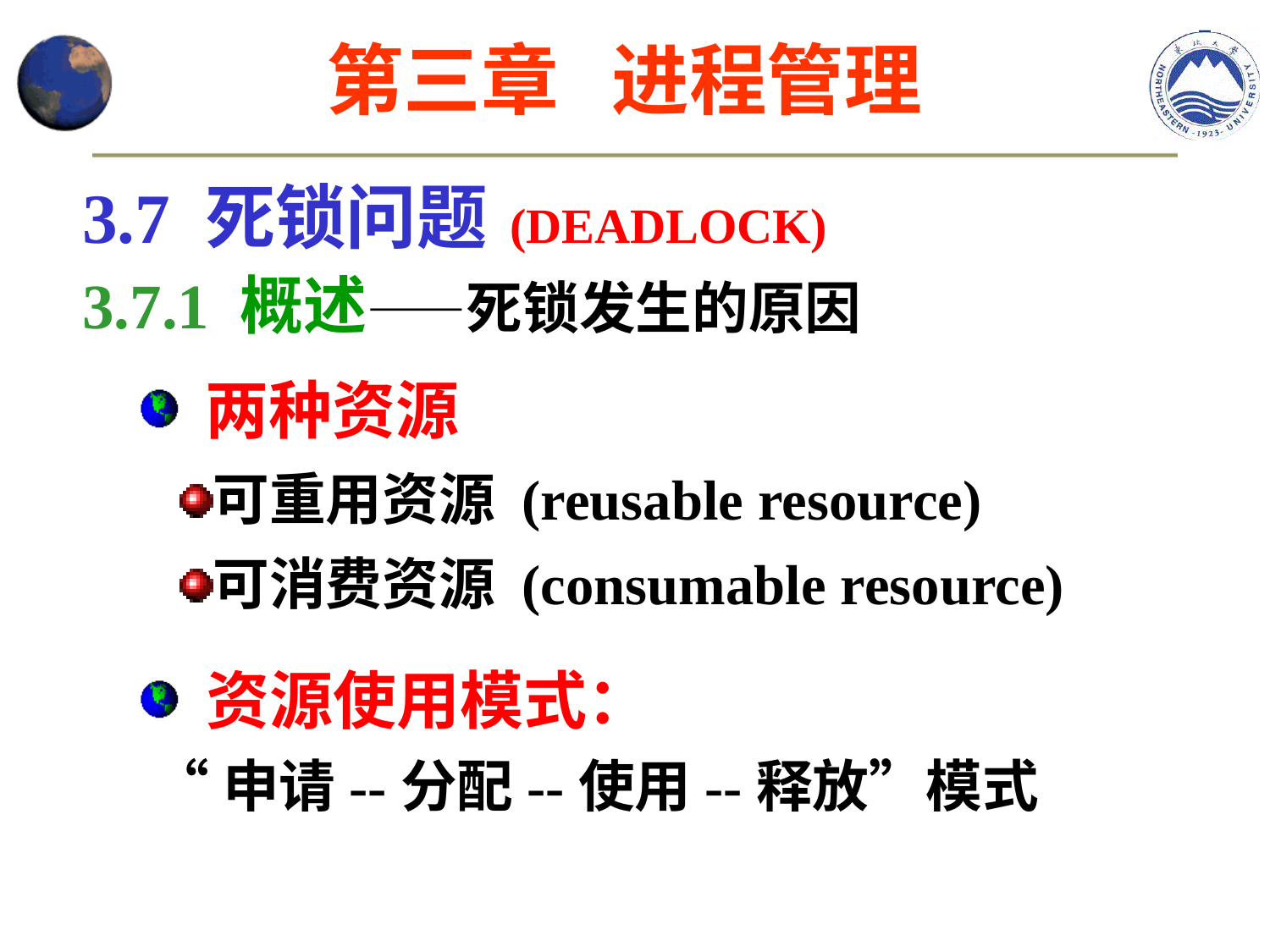

第三章   进程管理
3.7 死锁问题 (DEADLOCK)
3.7.1 概述——死锁发生的原因
 两种资源
可重用资源 (reusable resource)
可消费资源 (consumable resource)
 资源使用模式：
 “申请--分配--使用--释放”模式